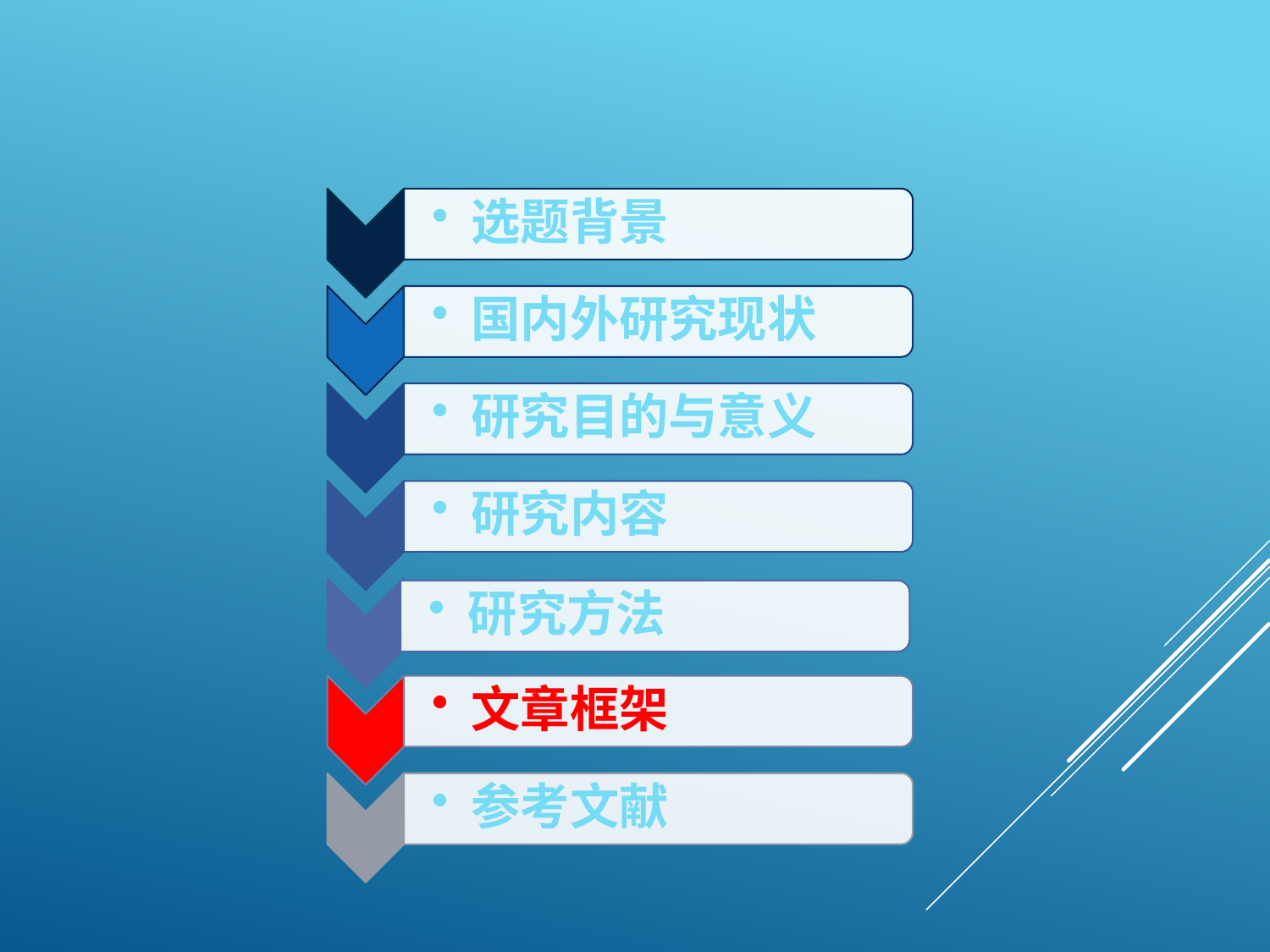

选题背景

国内外研究现状

研究目的与意义

研究内容

研究方法

文章框架

参考文献